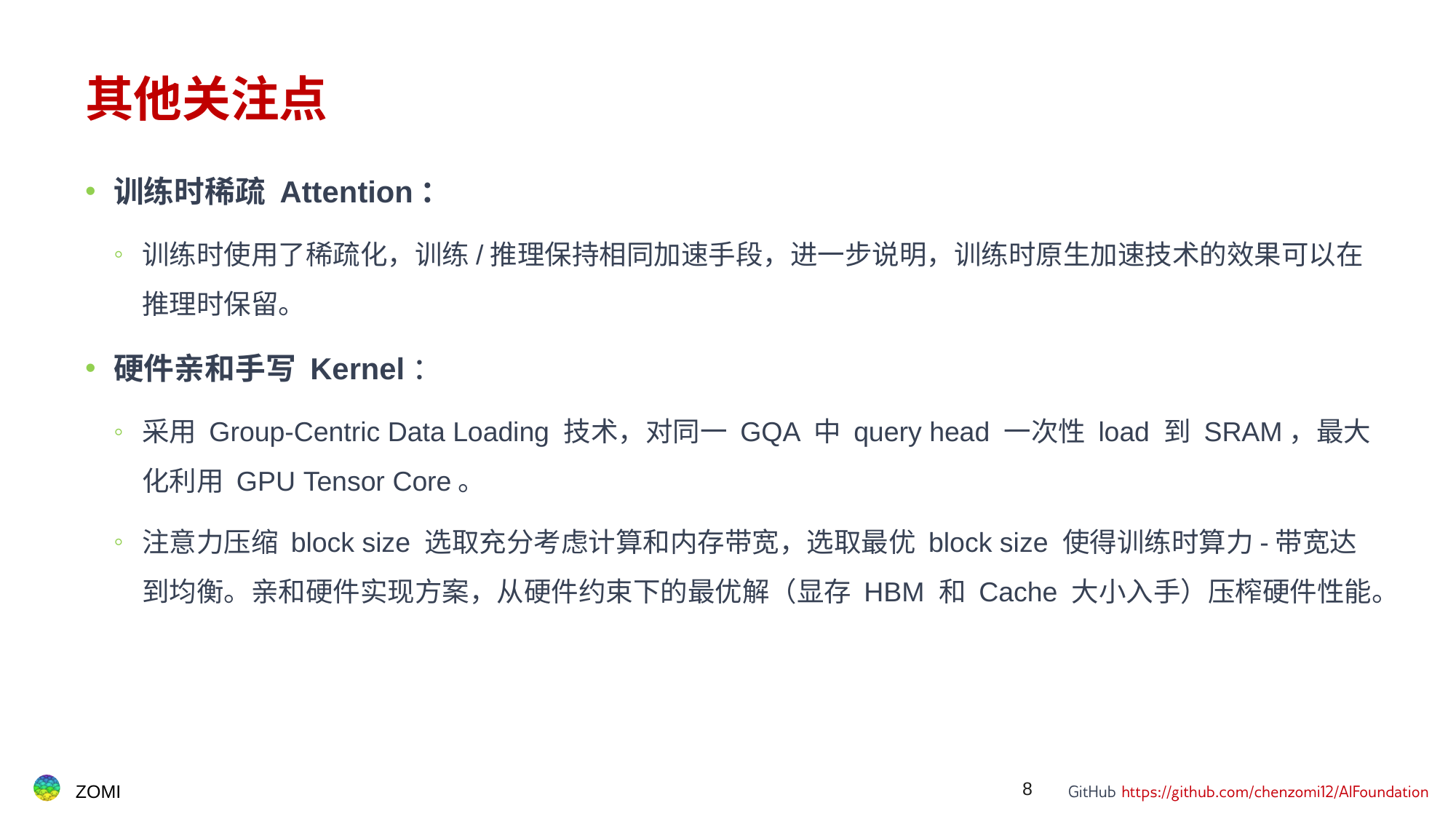

# 其他关注点
训练时稀疏 Attention：
训练时使用了稀疏化，训练/推理保持相同加速手段，进一步说明，训练时原生加速技术的效果可以在推理时保留。
硬件亲和手写 Kernel：
采用 Group-Centric Data Loading 技术，对同一 GQA 中 query head 一次性 load 到 SRAM，最大化利用 GPU Tensor Core。
注意力压缩 block size 选取充分考虑计算和内存带宽，选取最优 block size 使得训练时算力-带宽达到均衡。亲和硬件实现方案，从硬件约束下的最优解（显存 HBM 和 Cache 大小入手）压榨硬件性能。